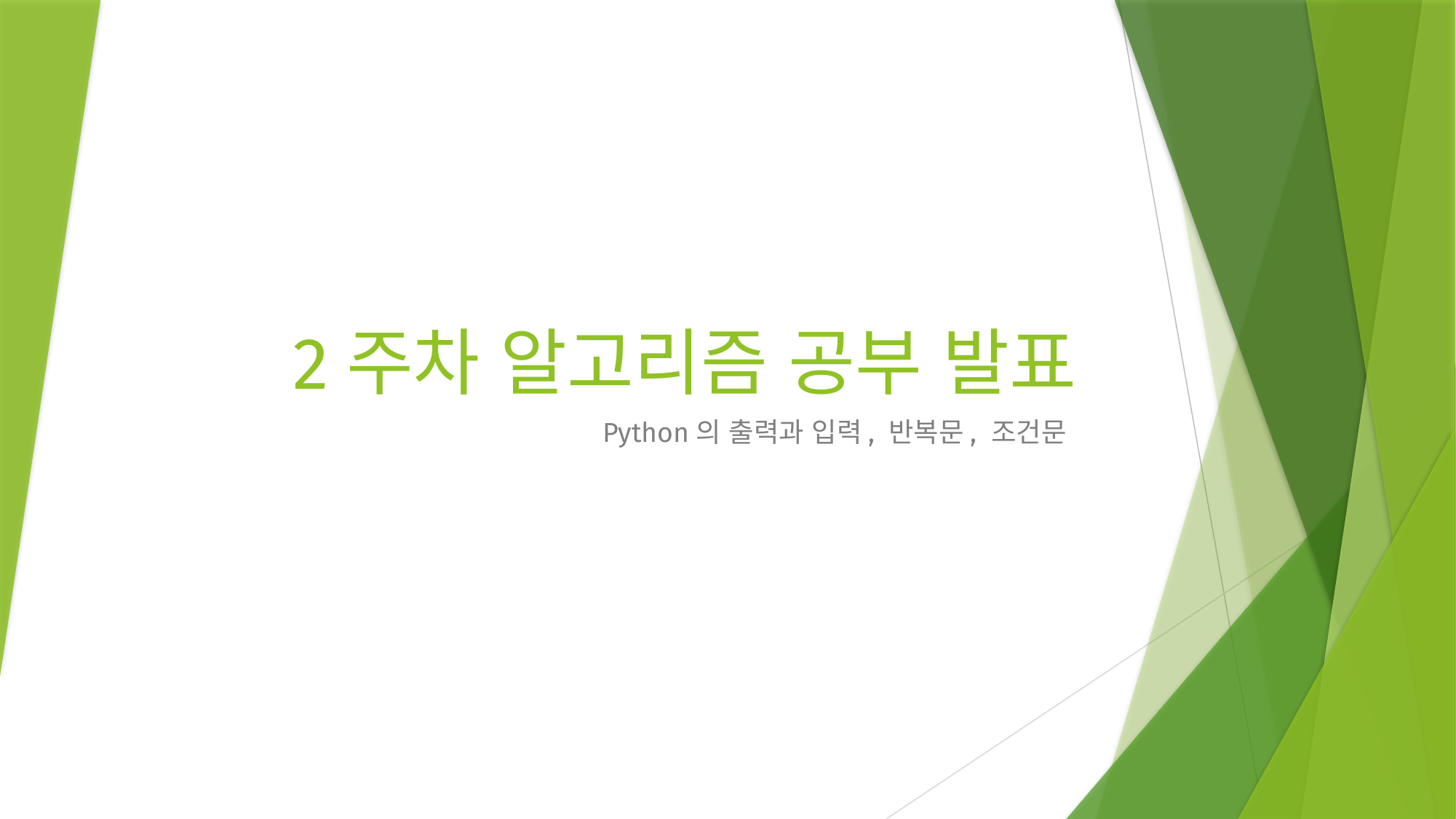

# 2주차 알고리즘 공부 발표
Python의 출력과 입력, 반복문, 조건문